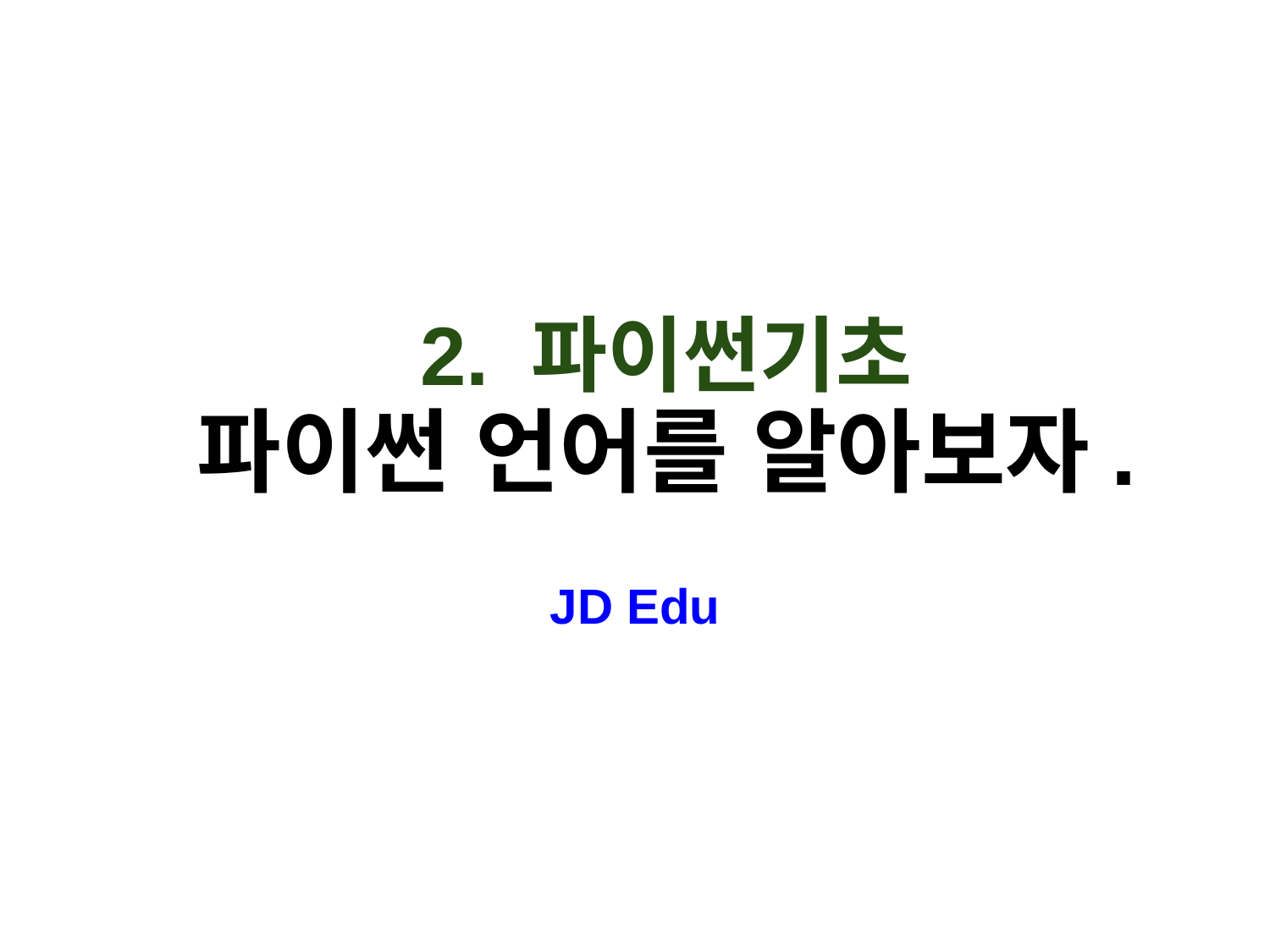

# 2. 파이썬기초
파이썬 언어를 알아보자.
JD Edu